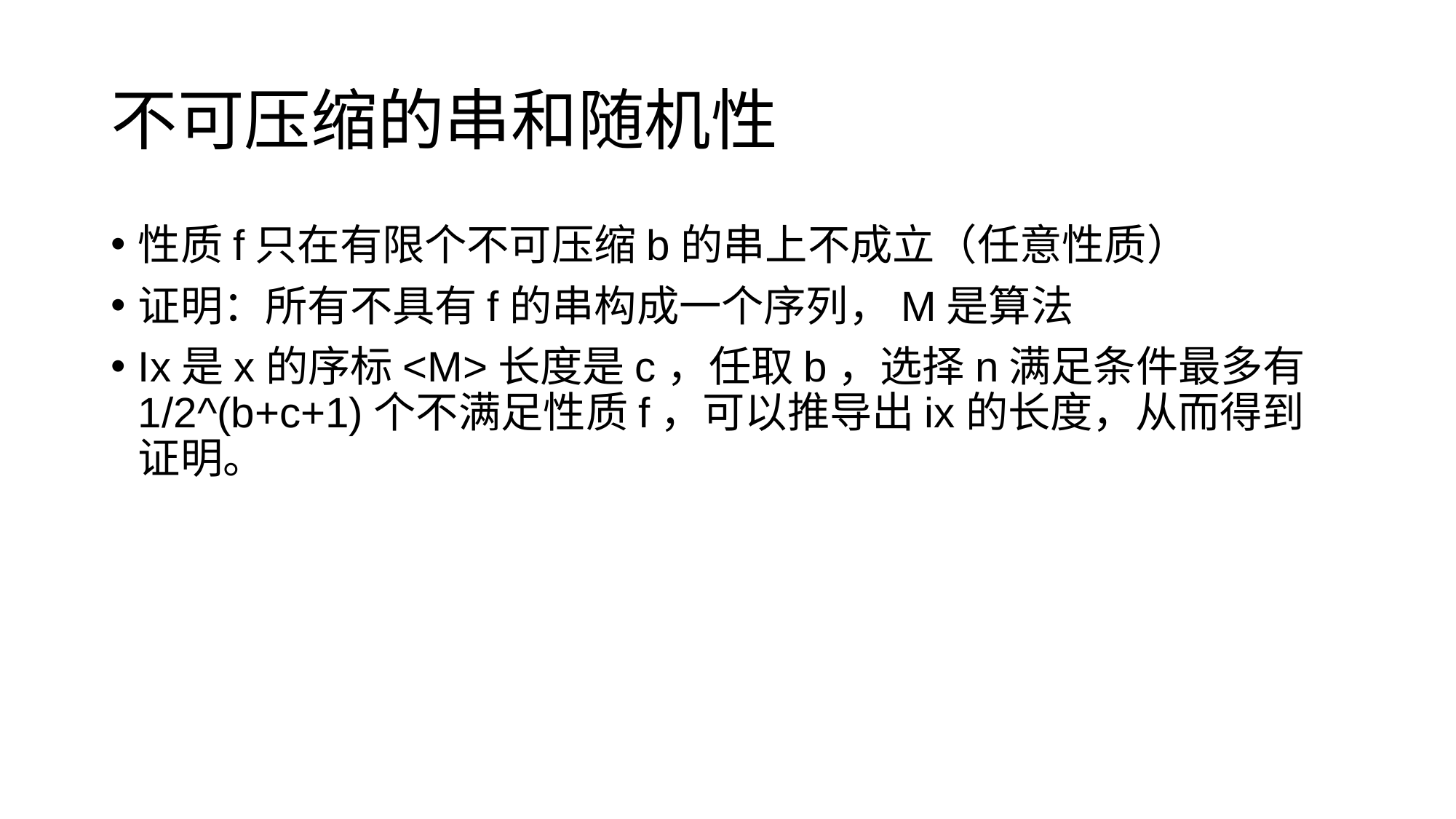

# 不可压缩的串和随机性
性质f只在有限个不可压缩b的串上不成立（任意性质）
证明：所有不具有f的串构成一个序列，M是算法
Ix是x的序标<M>长度是c，任取b，选择n满足条件最多有1/2^(b+c+1)个不满足性质f，可以推导出ix的长度，从而得到证明。